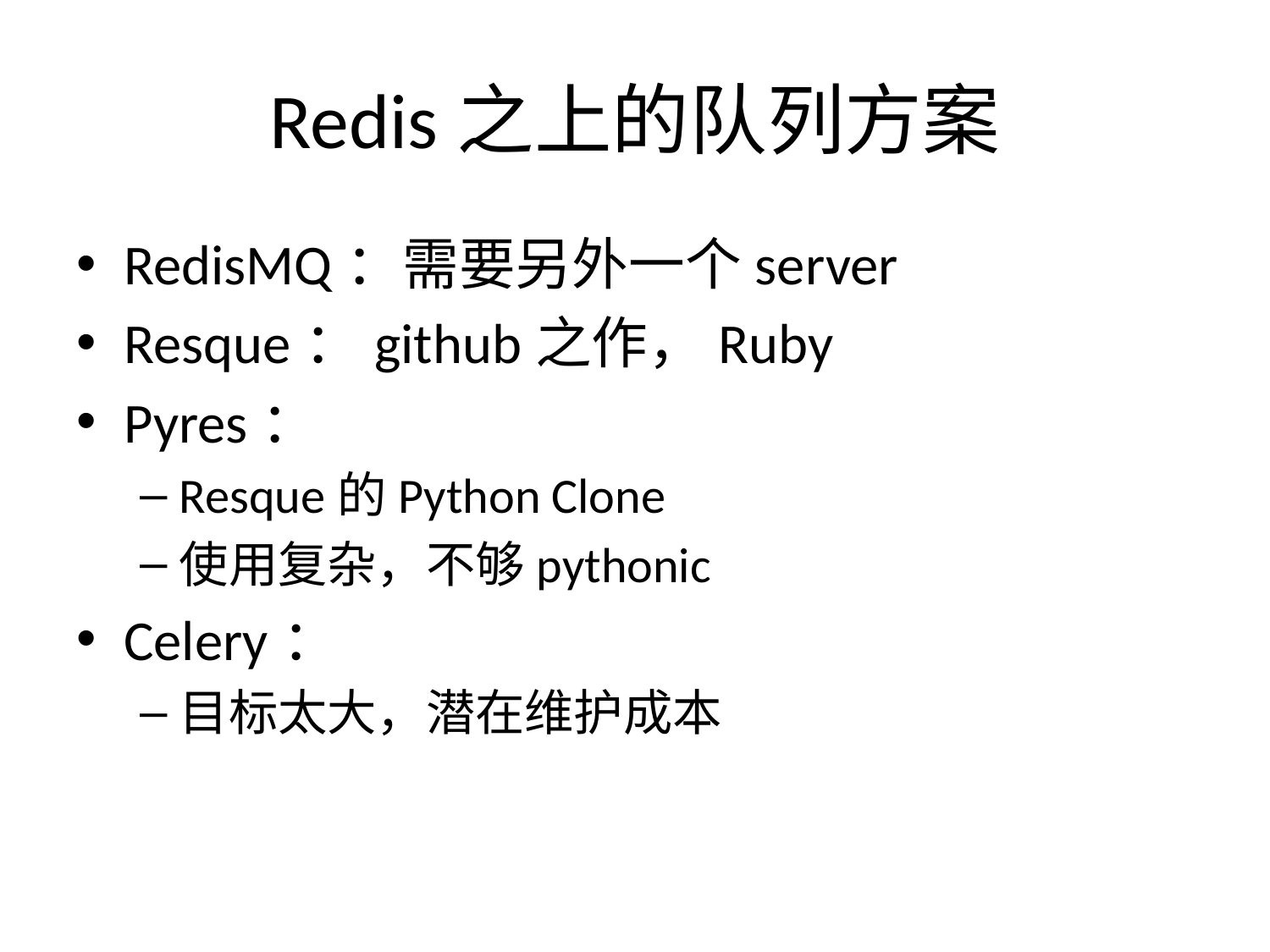

# Redis之上的队列方案
RedisMQ：需要另外一个server
Resque：github之作，Ruby
Pyres：
Resque的Python Clone
使用复杂，不够pythonic
Celery：
目标太大，潜在维护成本